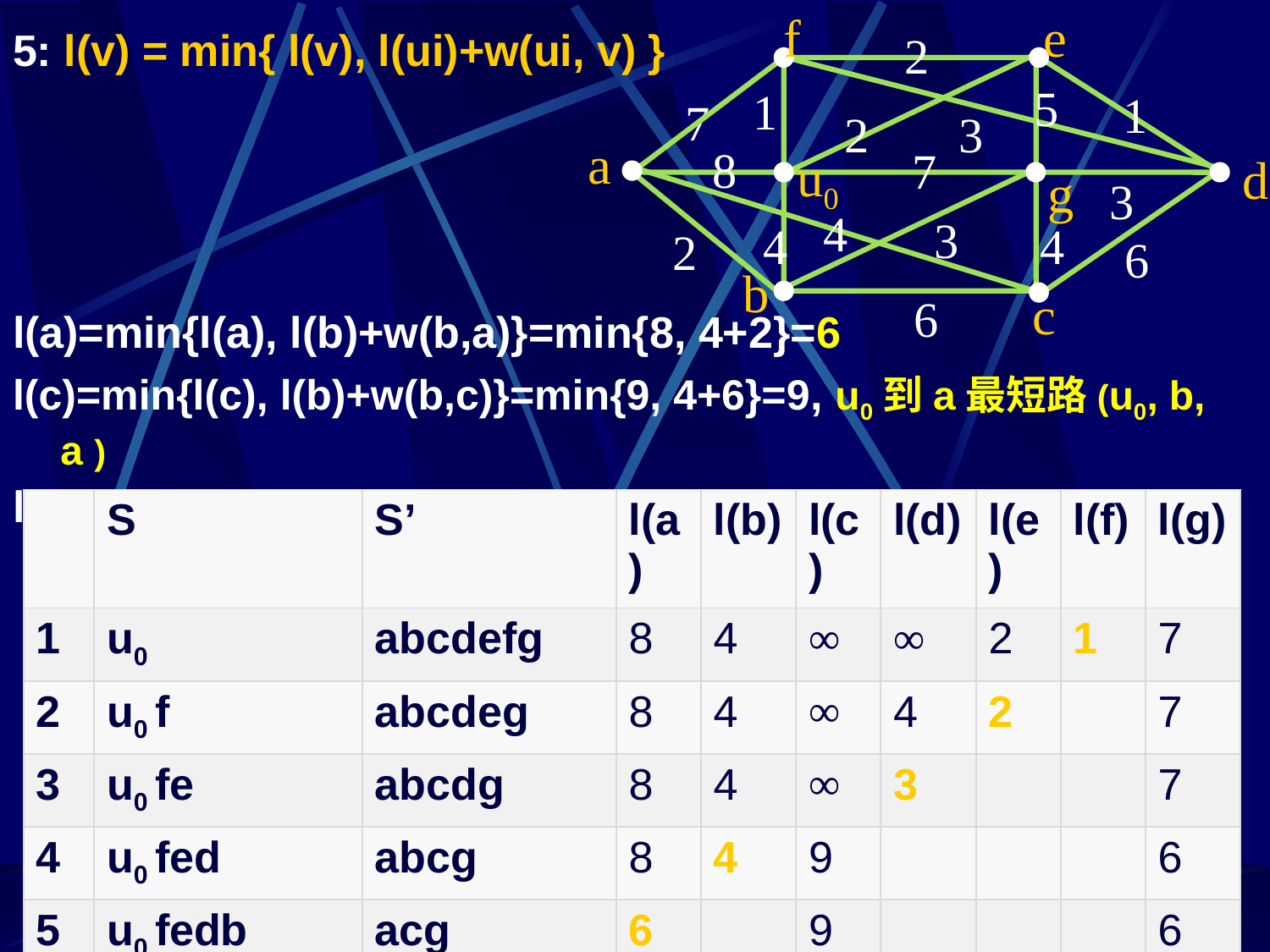

f
e
2

5
1
1
7
2
3
a
8
7
u0
d
g

3

4
3
4
4
2
6
b
c

6

5: l(v) = min{ l(v), l(ui)+w(ui, v) }

l(a)=min{l(a), l(b)+w(b,a)}=min{8, 4+2}=6
l(c)=min{l(c), l(b)+w(b,c)}=min{9, 4+6}=9, u0到a最短路(u0, b, a )
l(g)=min{l(g), l(b)+w(b,g)}=min{6, 4+3}=6

|  | S | S’ | l(a) | l(b) | l(c) | l(d) | l(e) | l(f) | l(g) |
| --- | --- | --- | --- | --- | --- | --- | --- | --- | --- |
| 1 | u0 | abcdefg | 8 | 4 | ∞ | ∞ | 2 | 1 | 7 |
| 2 | u0 f | abcdeg | 8 | 4 | ∞ | 4 | 2 |  | 7 |
| 3 | u0 fe | abcdg | 8 | 4 | ∞ | 3 |  |  | 7 |
| 4 | u0 fed | abcg | 8 | 4 | 9 |  |  |  | 6 |
| 5 | u0 fedb | acg | 6 |  | 9 |  |  |  | 6 |

83